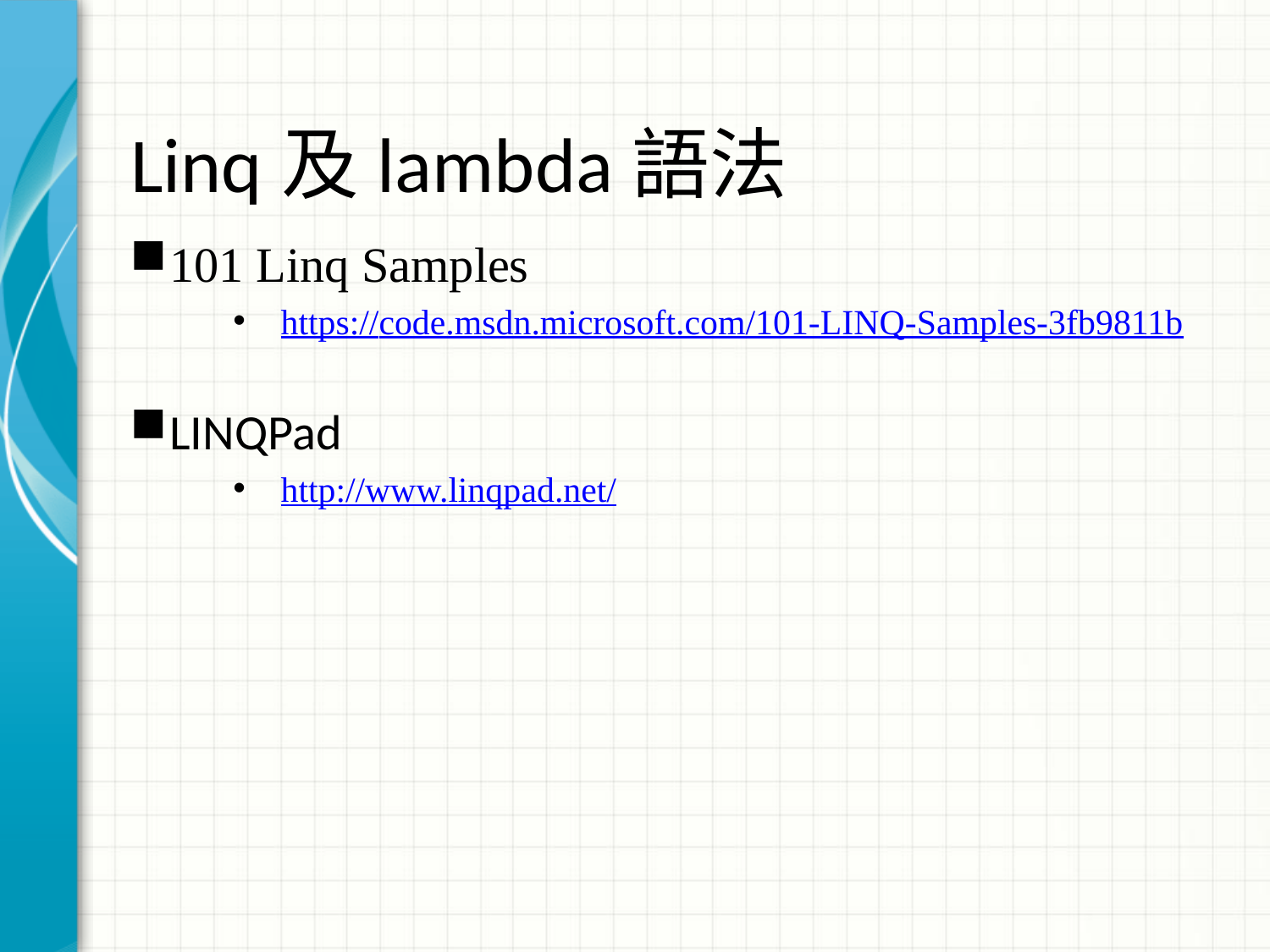

# Linq及lambda語法
101 Linq Samples
https://code.msdn.microsoft.com/101-LINQ-Samples-3fb9811b

LINQPad
http://www.linqpad.net/